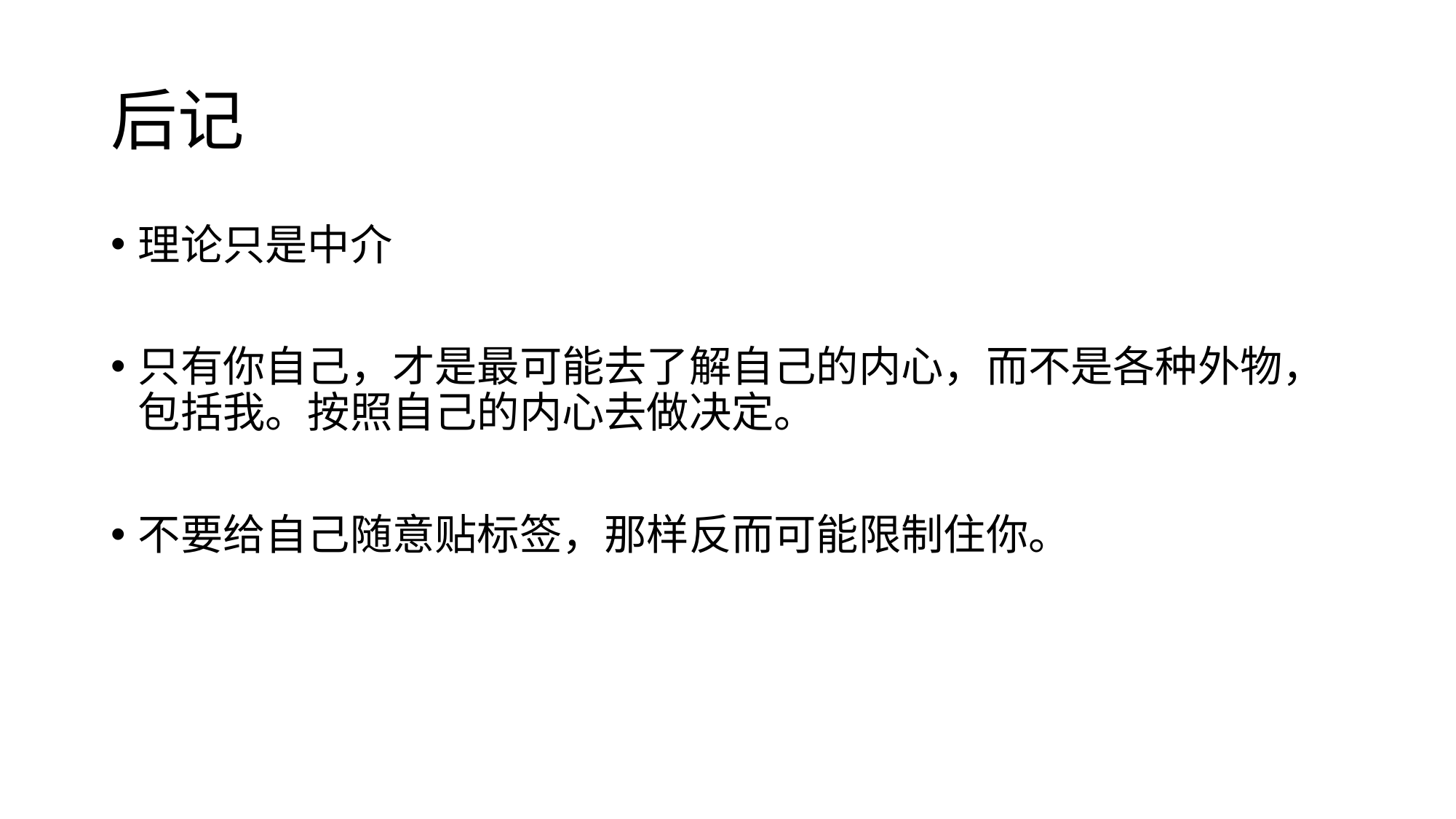

# 后记
理论只是中介

只有你自己，才是最可能去了解自己的内心，而不是各种外物，包括我。按照自己的内心去做决定。

不要给自己随意贴标签，那样反而可能限制住你。